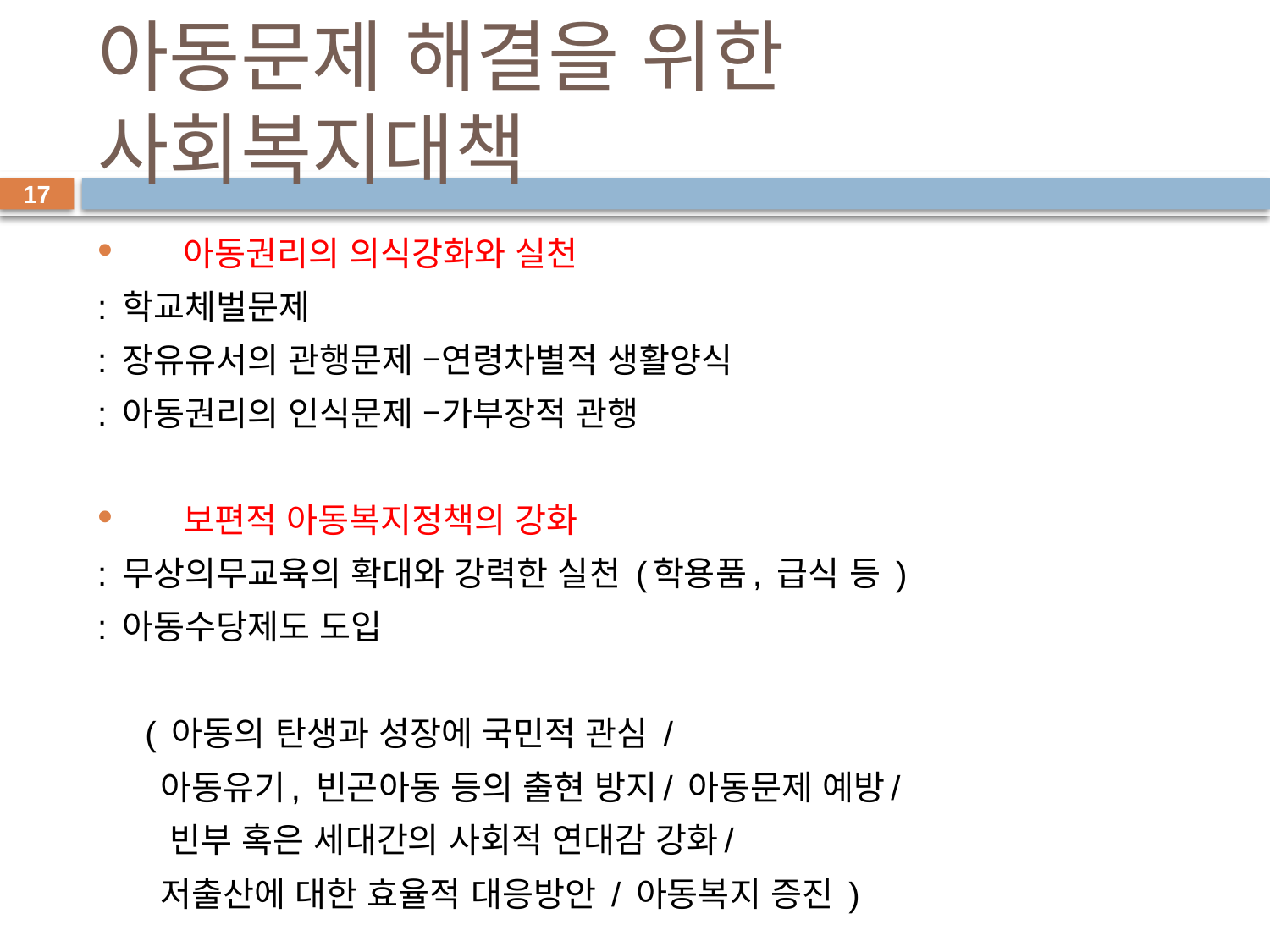

# 아동문제 해결을 위한 사회복지대책
17
 아동권리의 의식강화와 실천
: 학교체벌문제
: 장유유서의 관행문제 –연령차별적 생활양식
: 아동권리의 인식문제 –가부장적 관행

 보편적 아동복지정책의 강화
: 무상의무교육의 확대와 강력한 실천 (학용품, 급식 등 )
: 아동수당제도 도입

     ( 아동의 탄생과 성장에 국민적 관심 /
      아동유기, 빈곤아동 등의 출현 방지/ 아동문제 예방/
       빈부 혹은 세대간의 사회적 연대감 강화/
      저출산에 대한 효율적 대응방안 / 아동복지 증진 )